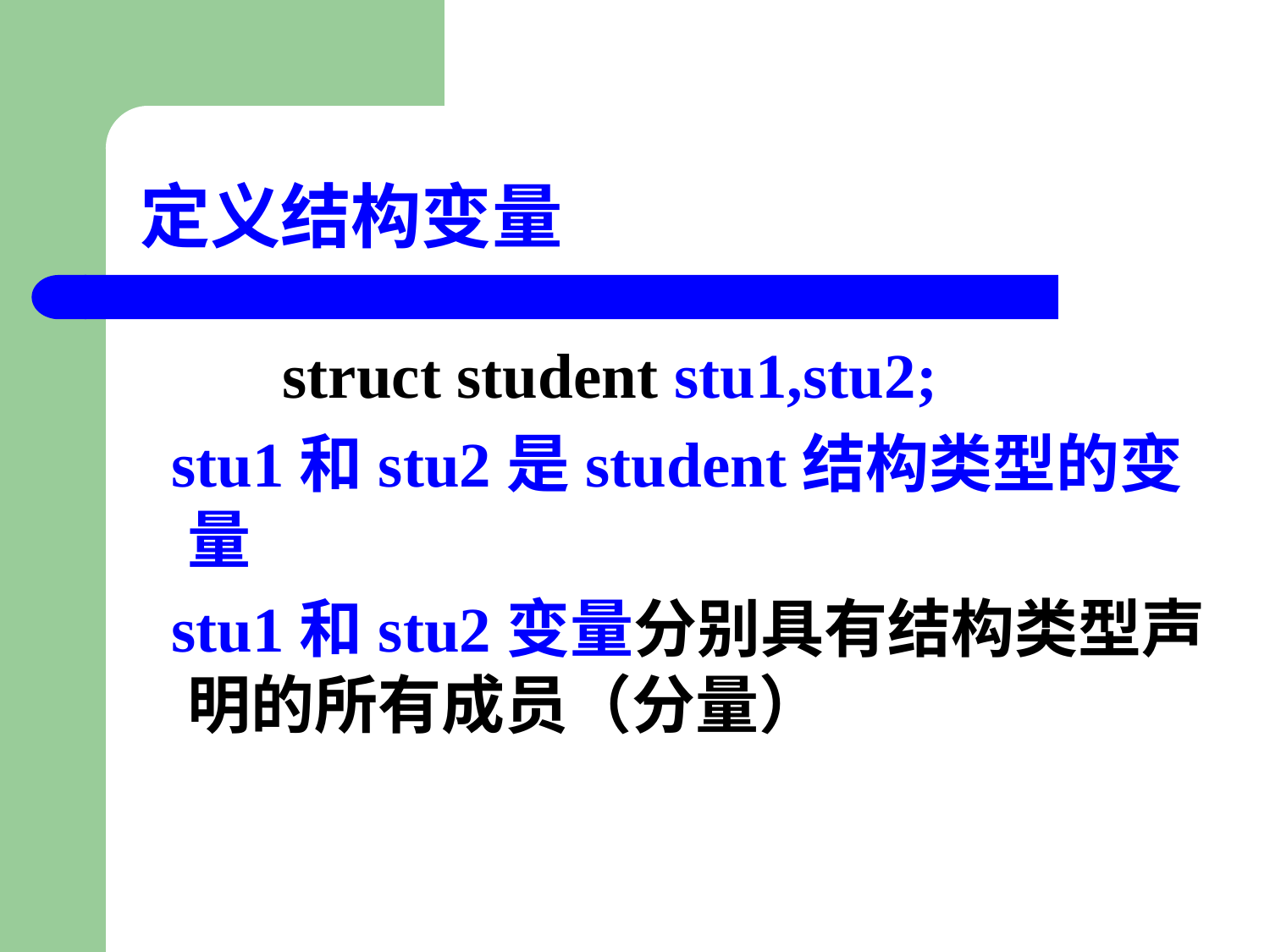

# 定义结构变量
         struct student stu1,stu2;
  stu1和stu2是student结构类型的变量
  stu1和stu2变量分别具有结构类型声明的所有成员（分量）